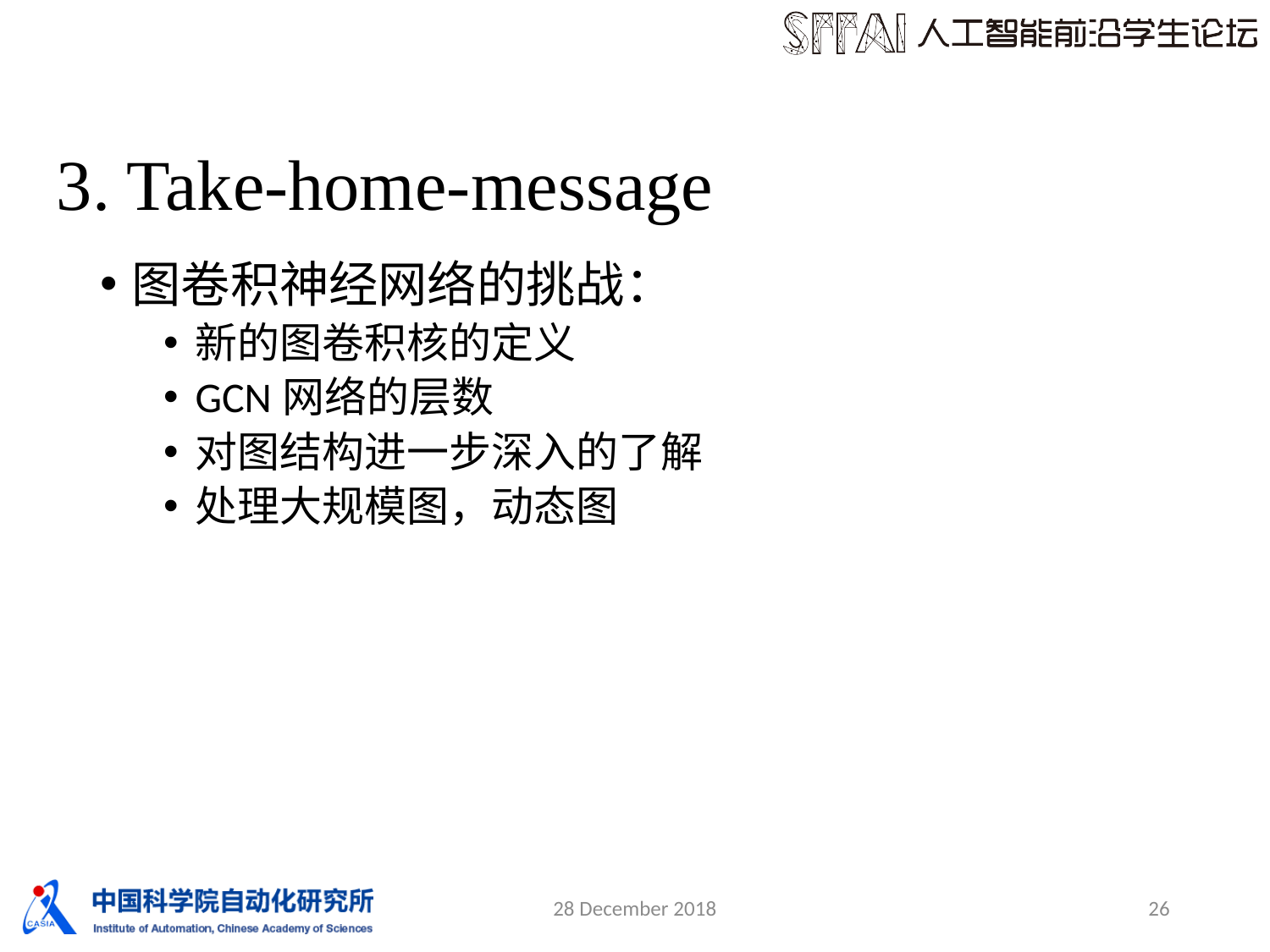

# 3. Take-home-message
图卷积神经网络的挑战：
新的图卷积核的定义
GCN网络的层数
对图结构进一步深入的了解
处理大规模图，动态图

28 December 2018
26